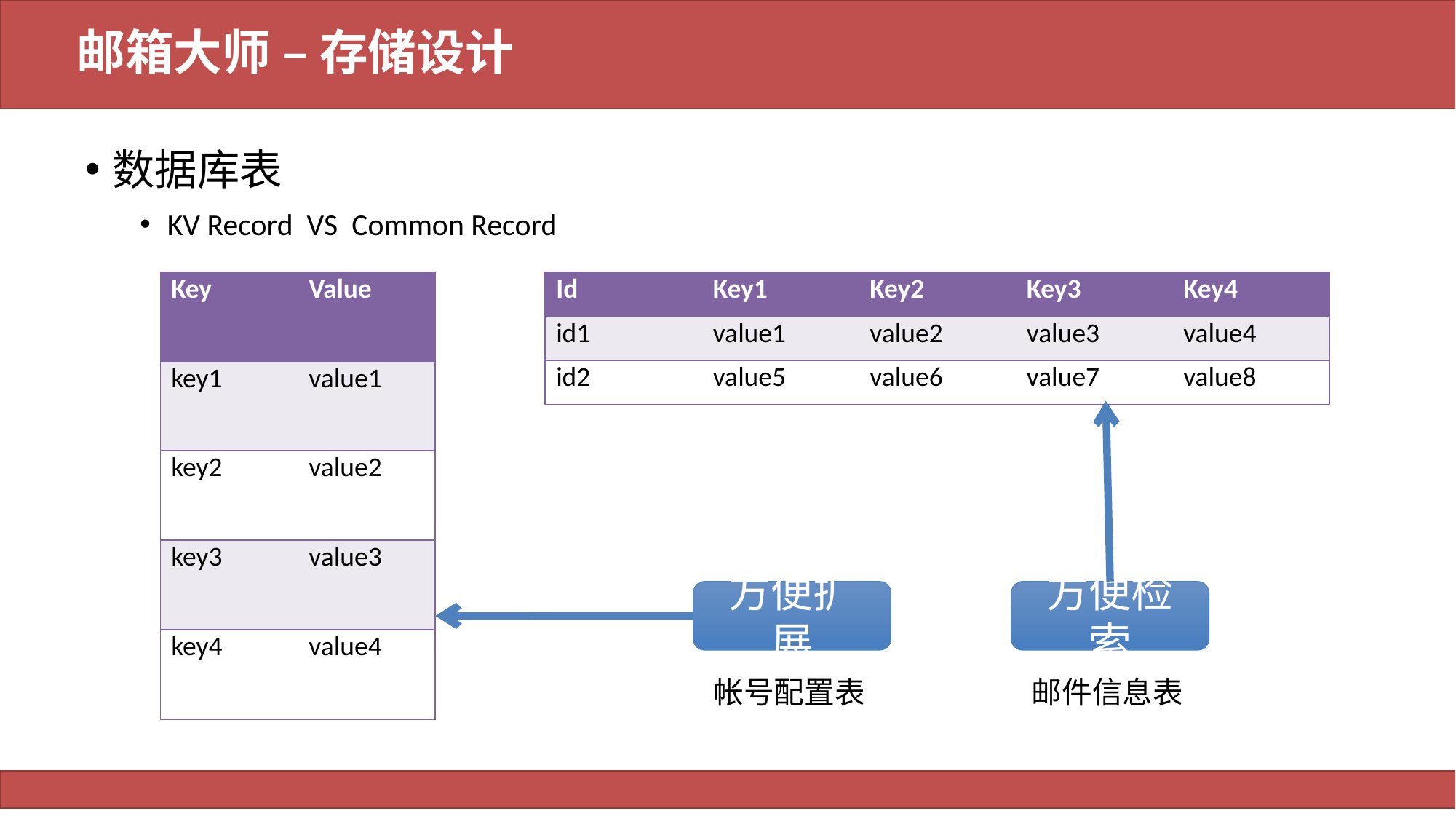

# 邮箱大师 – 存储设计
数据库表
KV Record  VS  Common Record

| Id | Key1 | Key2 | Key3 | Key4 |
| --- | --- | --- | --- | --- |
| id1 | value1 | value2 | value3 | value4 |
| id2 | value5 | value6 | value7 | value8 |
| Key | Value |
| --- | --- |
| key1 | value1 |
| key2 | value2 |
| key3 | value3 |
| key4 | value4 |
方便检索
方便扩展
帐号配置表
邮件信息表